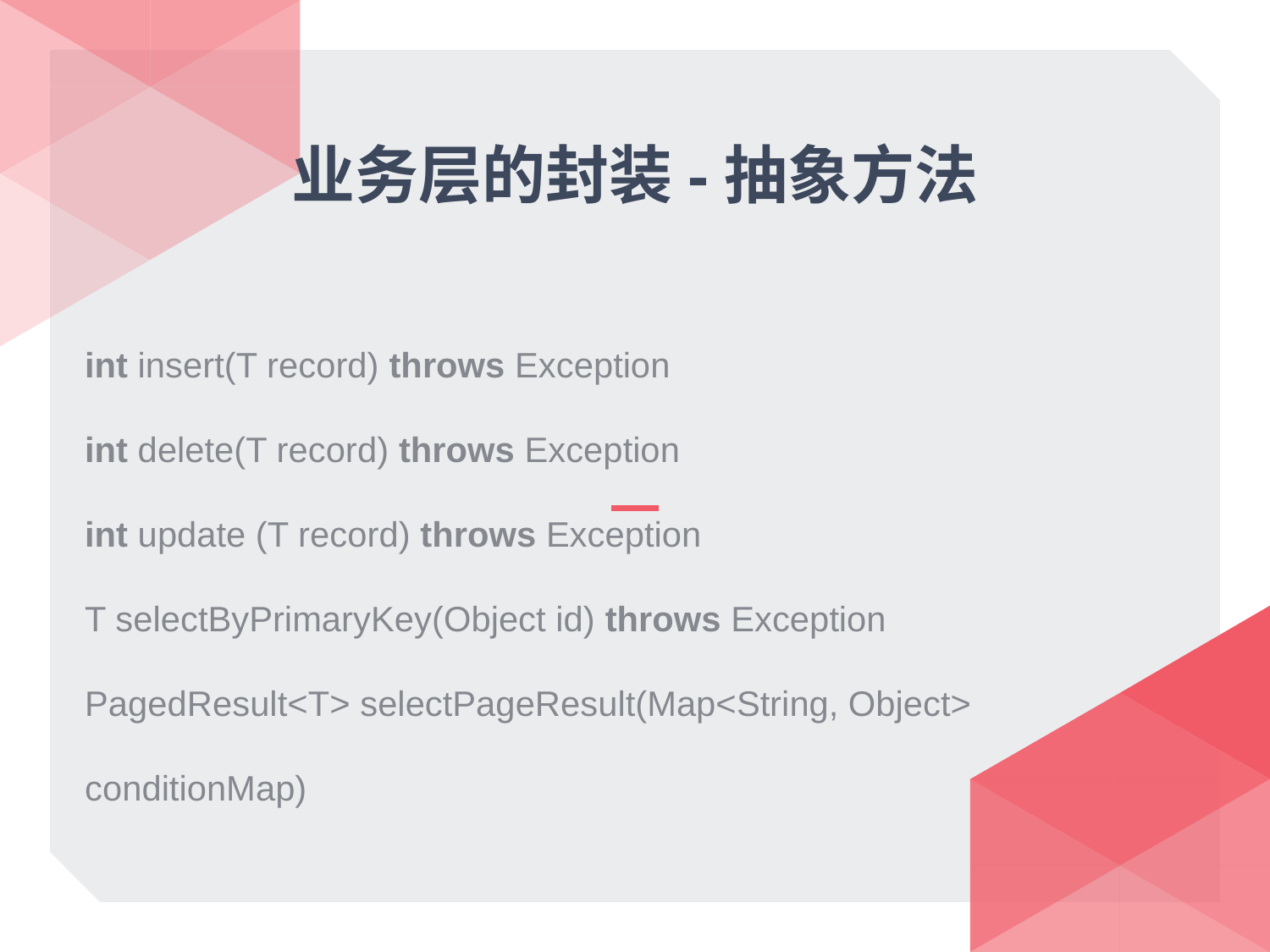

# 业务层的封装-抽象方法
int insert(T record) throws Exception
int delete(T record) throws Exception
int update (T record) throws Exception
T selectByPrimaryKey(Object id) throws Exception
PagedResult<T> selectPageResult(Map<String, Object> conditionMap)